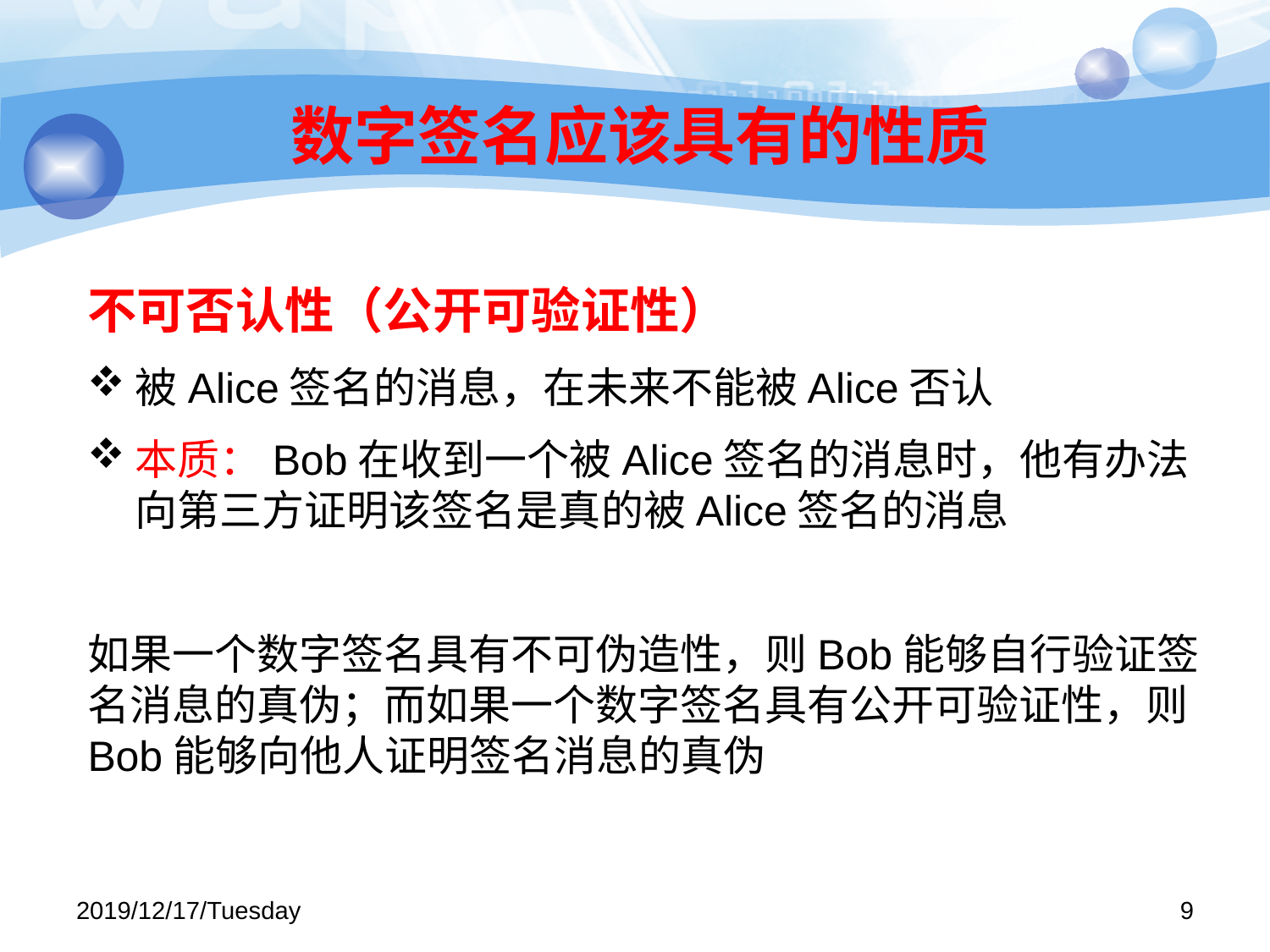

# 数字签名应该具有的性质
不可否认性（公开可验证性）
被Alice签名的消息，在未来不能被Alice否认
本质：Bob在收到一个被Alice签名的消息时，他有办法向第三方证明该签名是真的被Alice签名的消息

如果一个数字签名具有不可伪造性，则Bob能够自行验证签名消息的真伪；而如果一个数字签名具有公开可验证性，则Bob能够向他人证明签名消息的真伪
2019/12/17/Tuesday
9